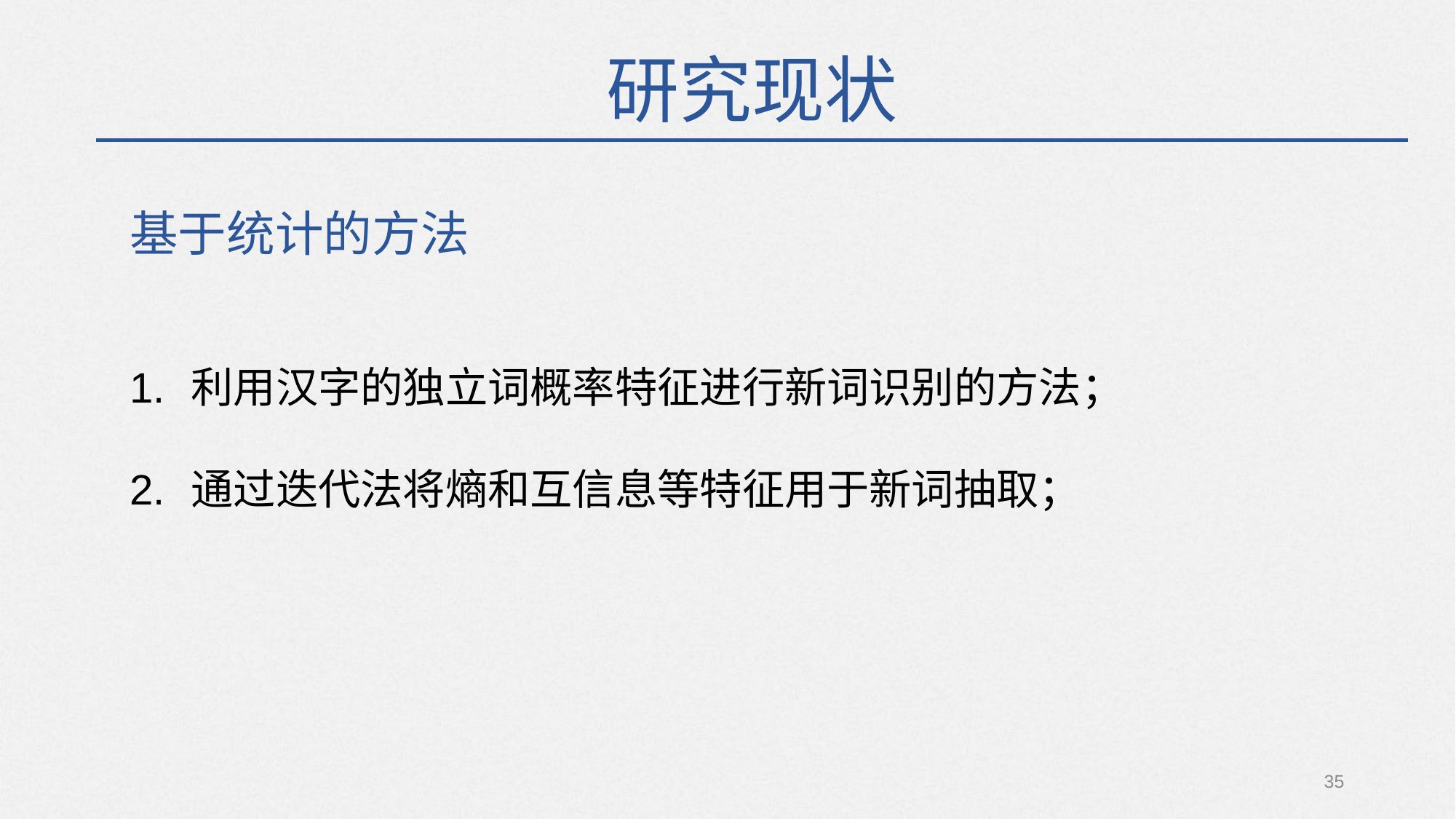

研究现状
基于统计的方法
利用汉字的独立词概率特征进行新词识别的方法；
通过迭代法将熵和互信息等特征用于新词抽取；
35